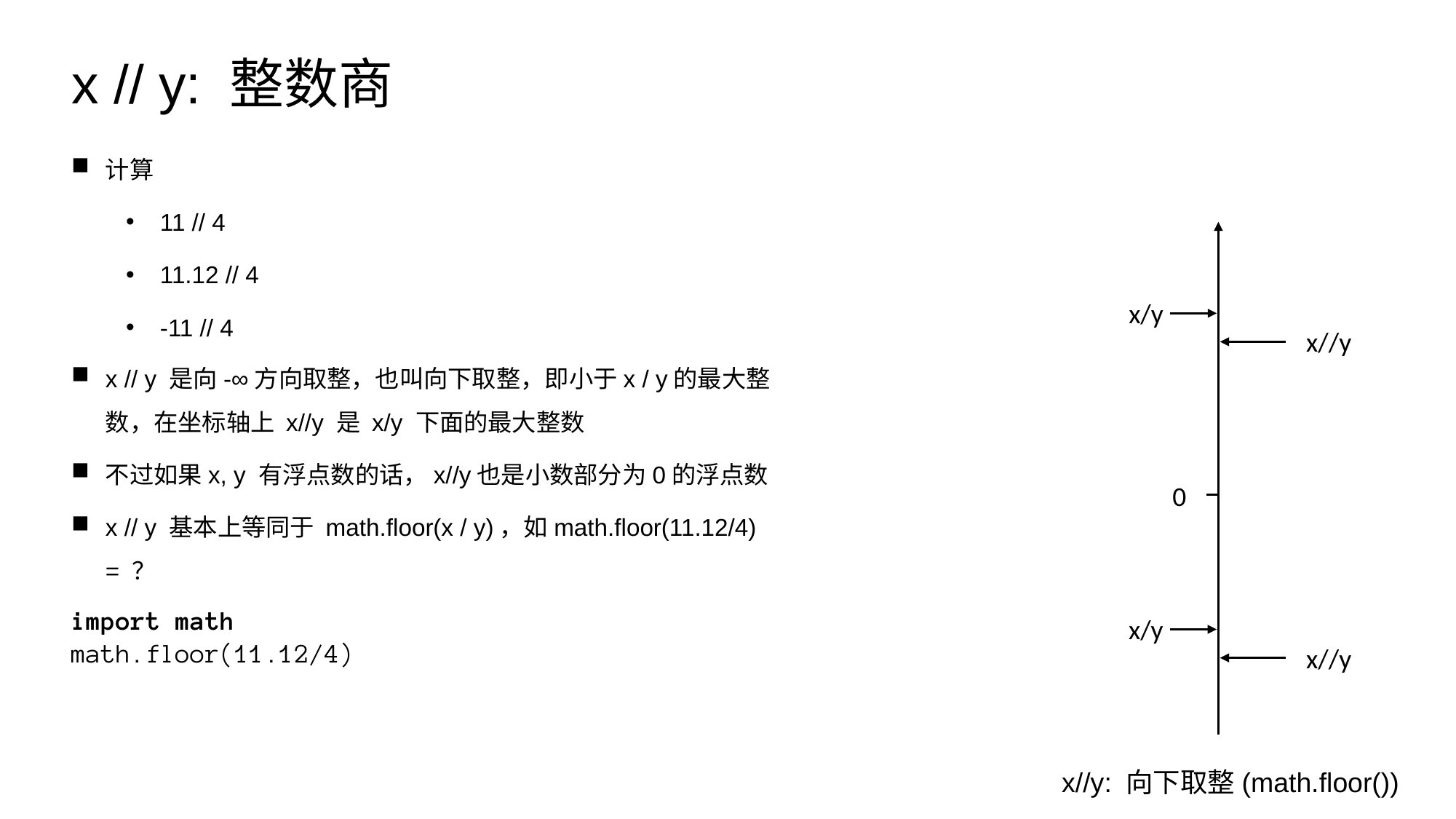

x // y: 整数商
计算
11 // 4
11.12 // 4
-11 // 4
x/y
x//y
0
x/y
x//y
x//y: 向下取整(math.floor())
x // y 是向-∞方向取整，也叫向下取整，即小于x / y的最大整数，在坐标轴上 x//y 是 x/y 下面的最大整数
不过如果x, y 有浮点数的话，x//y也是小数部分为0的浮点数
x // y 基本上等同于 math.floor(x / y)，如math.floor(11.12/4) = ？
import math
math.floor(11.12/4)